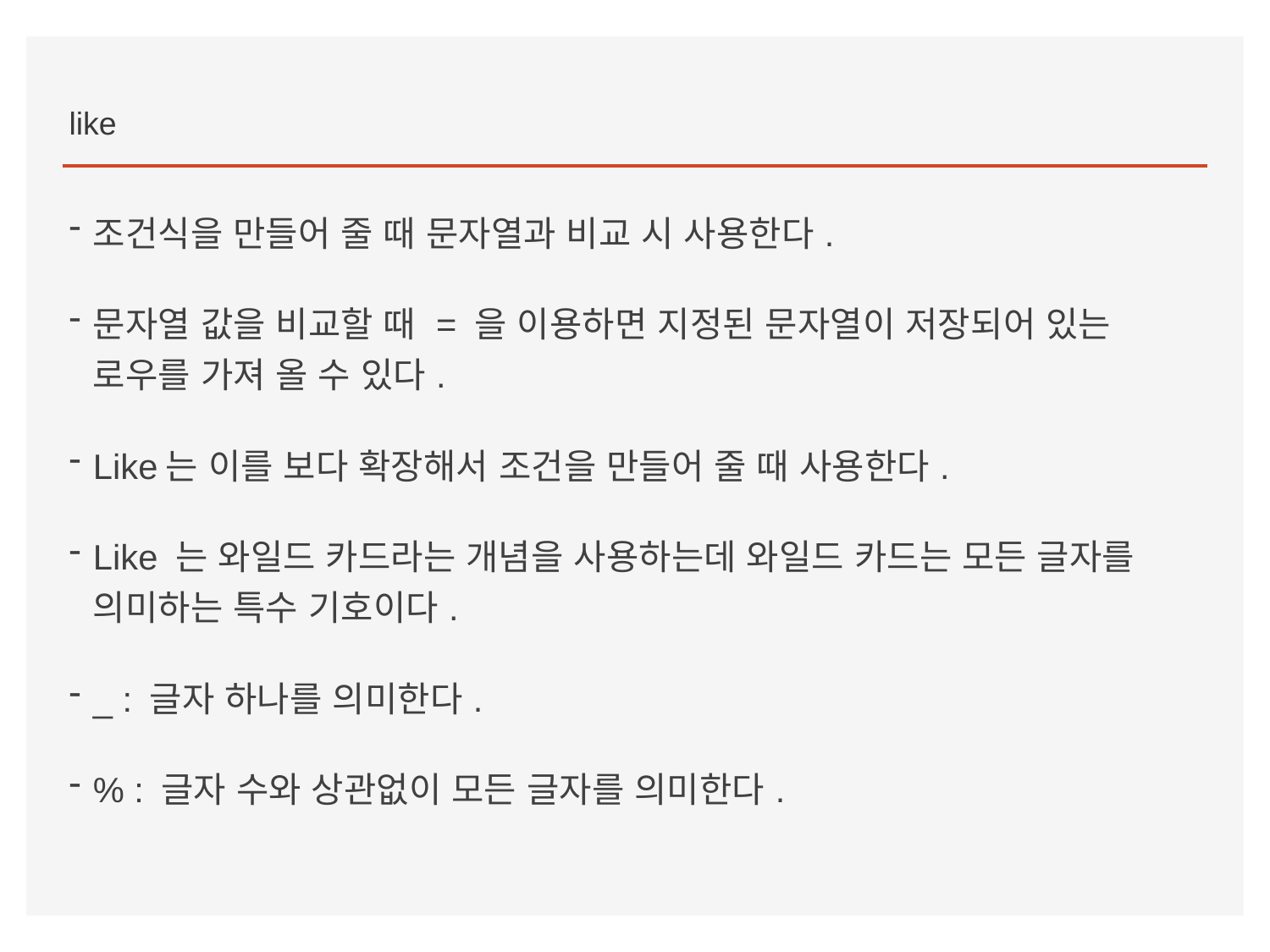

like
조건식을 만들어 줄 때 문자열과 비교 시 사용한다.
문자열 값을 비교할 때 = 을 이용하면 지정된 문자열이 저장되어 있는 로우를 가져 올 수 있다.
Like는 이를 보다 확장해서 조건을 만들어 줄 때 사용한다.
Like 는 와일드 카드라는 개념을 사용하는데 와일드 카드는 모든 글자를 의미하는 특수 기호이다.
_ : 글자 하나를 의미한다.
% : 글자 수와 상관없이 모든 글자를 의미한다.